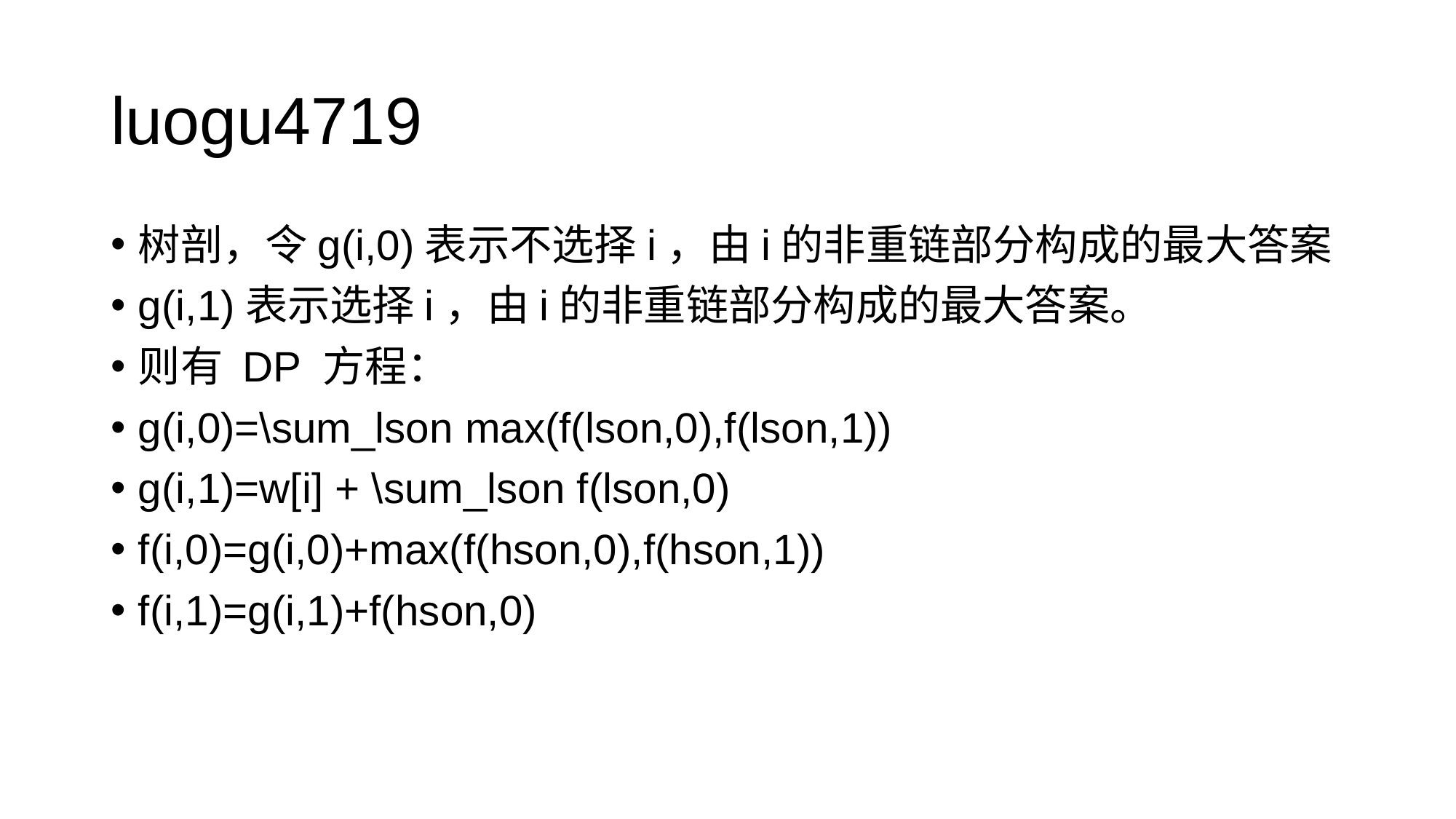

# luogu4719
树剖，令g(i,0)表示不选择i，由i的非重链部分构成的最大答案
g(i,1)表示选择i，由i的非重链部分构成的最大答案。
则有 DP 方程：
g(i,0)=\sum_lson max(f(lson,0),f(lson,1))
g(i,1)=w[i] + \sum_lson f(lson,0)
f(i,0)=g(i,0)+max(f(hson,0),f(hson,1))
f(i,1)=g(i,1)+f(hson,0)